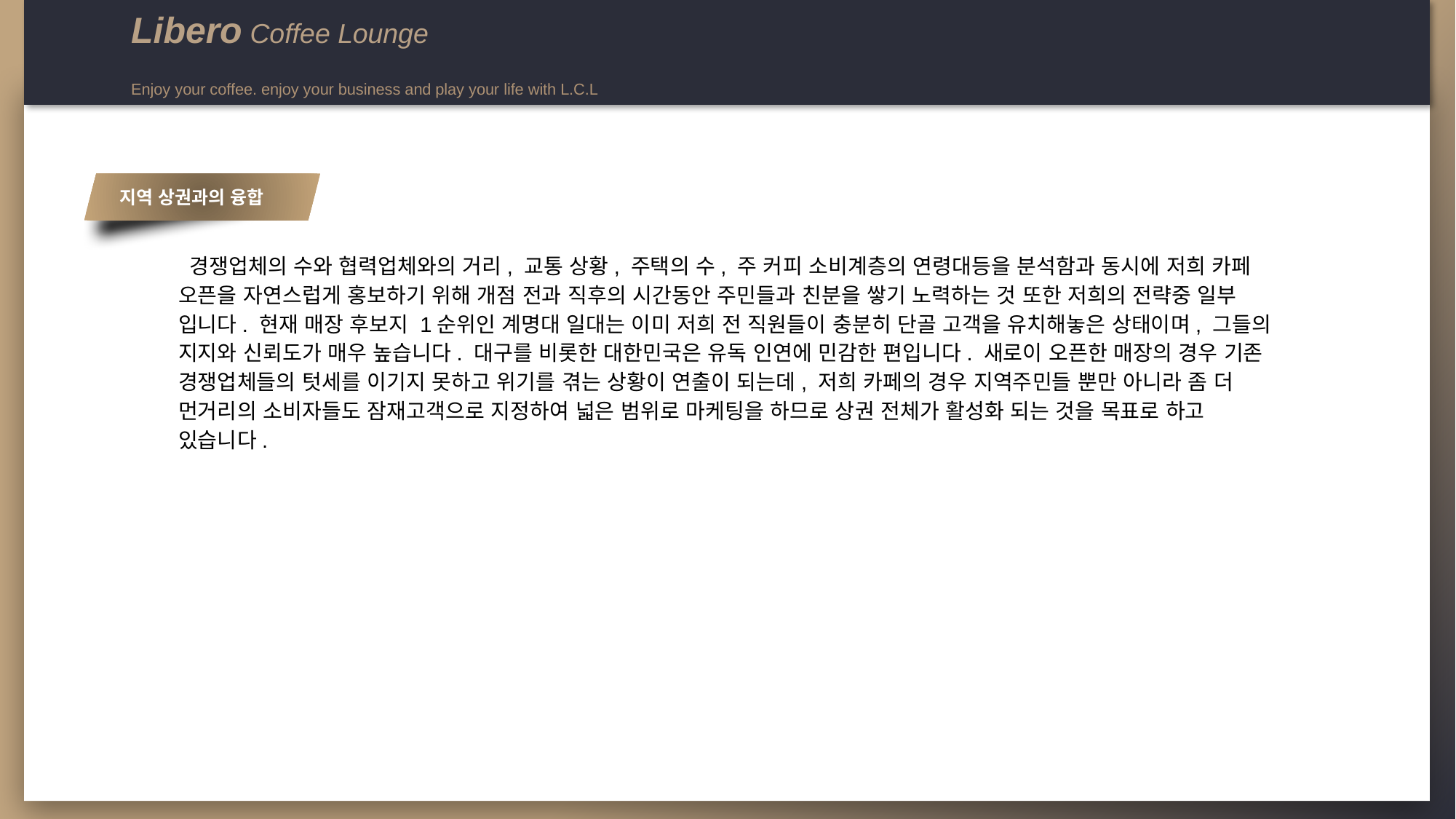

Libero Coffee Lounge
Enjoy your coffee. enjoy your business and play your life with L.C.L

지역 상권과의 융합

 경쟁업체의 수와 협력업체와의 거리, 교통 상황, 주택의 수, 주 커피 소비계층의 연령대등을 분석함과 동시에 저희 카페 오픈을 자연스럽게 홍보하기 위해 개점 전과 직후의 시간동안 주민들과 친분을 쌓기 노력하는 것 또한 저희의 전략중 일부 입니다. 현재 매장 후보지 1순위인 계명대 일대는 이미 저희 전 직원들이 충분히 단골 고객을 유치해놓은 상태이며, 그들의 지지와 신뢰도가 매우 높습니다. 대구를 비롯한 대한민국은 유독 인연에 민감한 편입니다. 새로이 오픈한 매장의 경우 기존 경쟁업체들의 텃세를 이기지 못하고 위기를 겪는 상황이 연출이 되는데, 저희 카페의 경우 지역주민들 뿐만 아니라 좀 더 먼거리의 소비자들도 잠재고객으로 지정하여 넓은 범위로 마케팅을 하므로 상권 전체가 활성화 되는 것을 목표로 하고 있습니다.